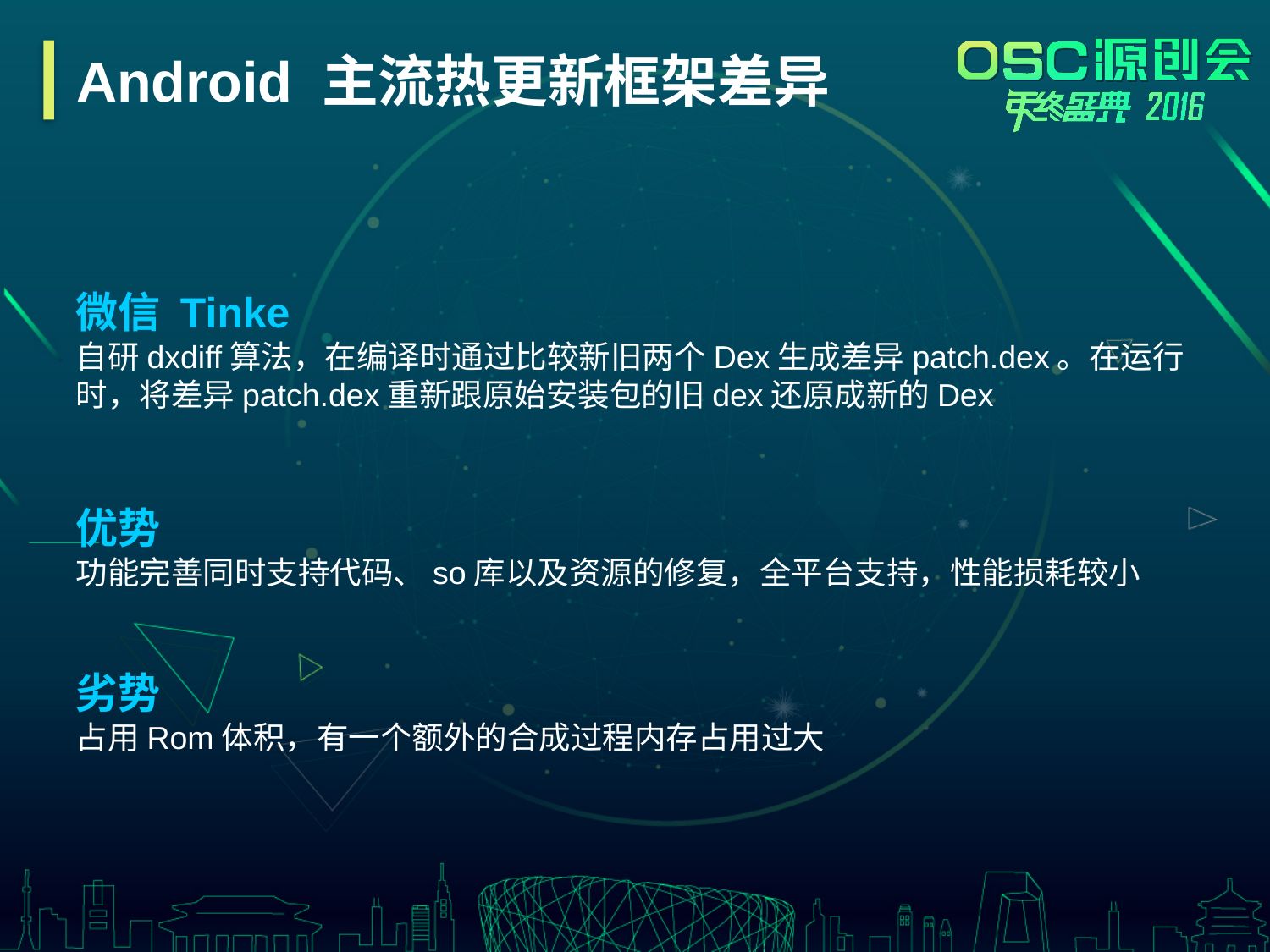

# Android 主流热更新框架差异
微信 Tinke
自研dxdiff算法，在编译时通过比较新旧两个Dex生成差异patch.dex。在运行时，将差异patch.dex重新跟原始安装包的旧dex还原成新的Dex

优势
功能完善同时支持代码、so库以及资源的修复，全平台支持，性能损耗较小

劣势
占用Rom体积，有一个额外的合成过程内存占用过大